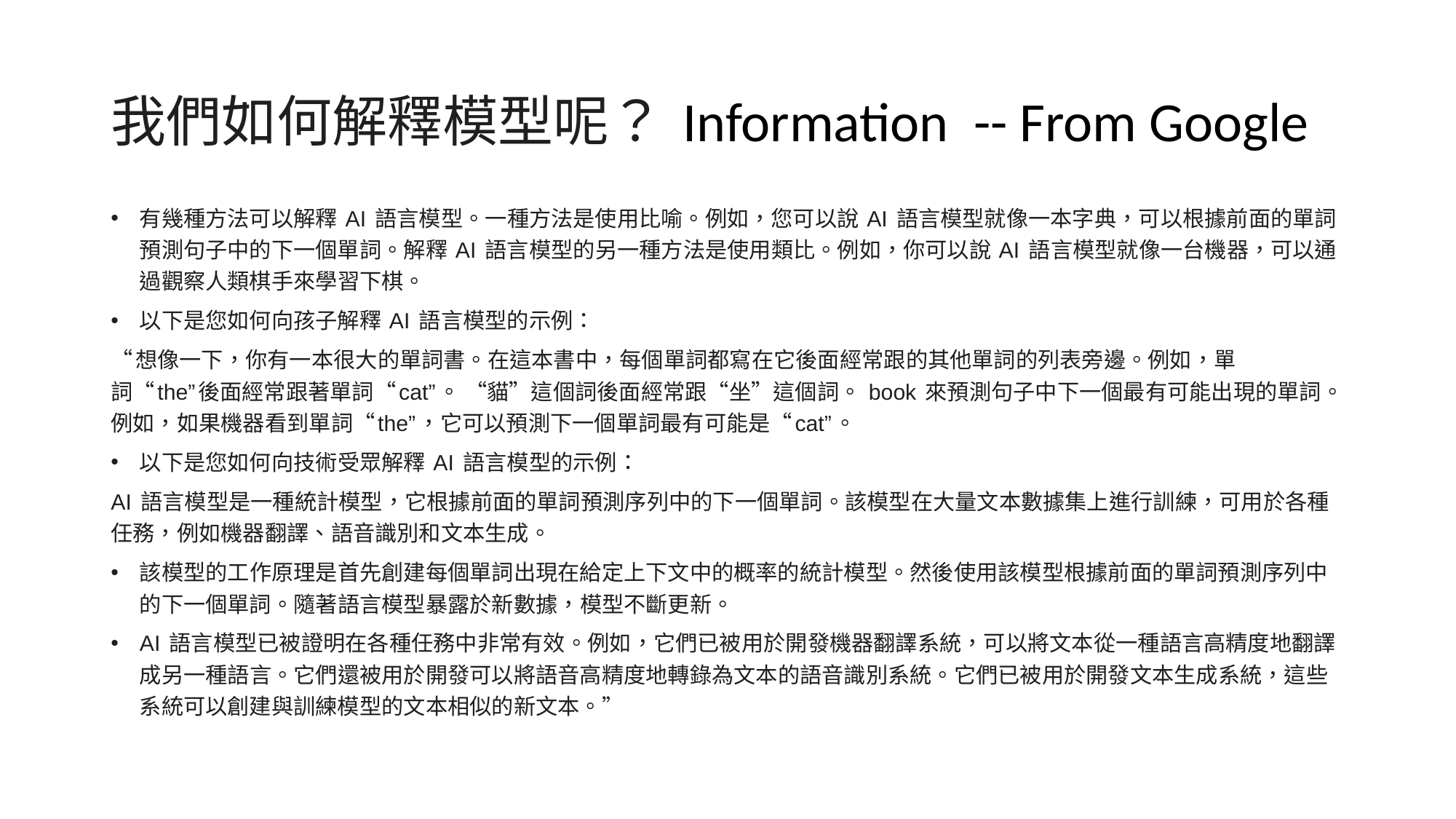

我們如何解釋模型呢？ Information  -- From Google

有幾種方法可以解釋 AI 語言模型。一種方法是使用比喻。例如，您可以說 AI 語言模型就像一本字典，可以根據前面的單詞預測句子中的下一個單詞。解釋 AI 語言模型的另一種方法是使用類比。例如，你可以說 AI 語言模型就像一台機器，可以通過觀察人類棋手來學習下棋。
以下是您如何向孩子解釋 AI 語言模型的示例：
“想像一下，你有一本很大的單詞書。在這本書中，每個單詞都寫在它後面經常跟的其他單詞的列表旁邊。例如，單詞“the”後面經常跟著單詞“cat”。 “貓”這個詞後面經常跟“坐”這個詞。 book 來預測句子中下一個最有可能出現的單詞。例如，如果機器看到單詞“the”，它可以預測下一個單詞最有可能是“cat”。
以下是您如何向技術受眾解釋 AI 語言模型的示例：
AI 語言模型是一種統計模型，它根據前面的單詞預測序列中的下一個單詞。該模型在大量文本數據集上進行訓練，可用於各種任務，例如機器翻譯、語音識別和文本生成。
該模型的工作原理是首先創建每個單詞出現在給定上下文中的概率的統計模型。然後使用該模型根據前面的單詞預測序列中的下一個單詞。隨著語言模型暴露於新數據，模型不斷更新。
AI 語言模型已被證明在各種任務中非常有效。例如，它們已被用於開發機器翻譯系統，可以將文本從一種語言高精度地翻譯成另一種語言。它們還被用於開發可以將語音高精度地轉錄為文本的語音識別系統。它們已被用於開發文本生成系統，這些系統可以創建與訓練模型的文本相似的新文本。”